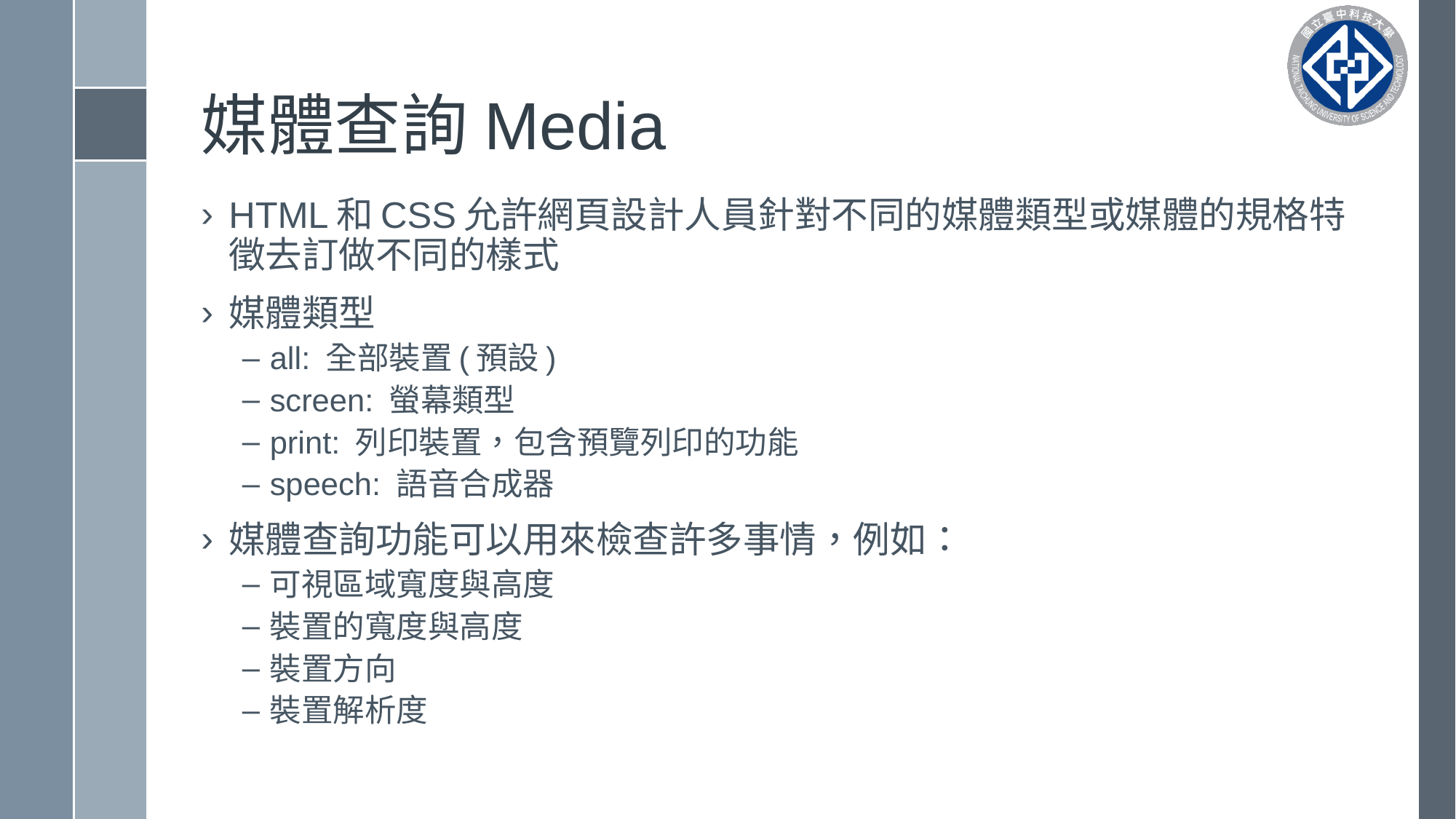

# 媒體查詢Media
HTML和CSS允許網頁設計人員針對不同的媒體類型或媒體的規格特徵去訂做不同的樣式
媒體類型
all: 全部裝置(預設)
screen: 螢幕類型
print: 列印裝置，包含預覽列印的功能
speech: 語音合成器
媒體查詢功能可以用來檢查許多事情，例如：
可視區域寬度與高度
裝置的寬度與高度
裝置方向
裝置解析度